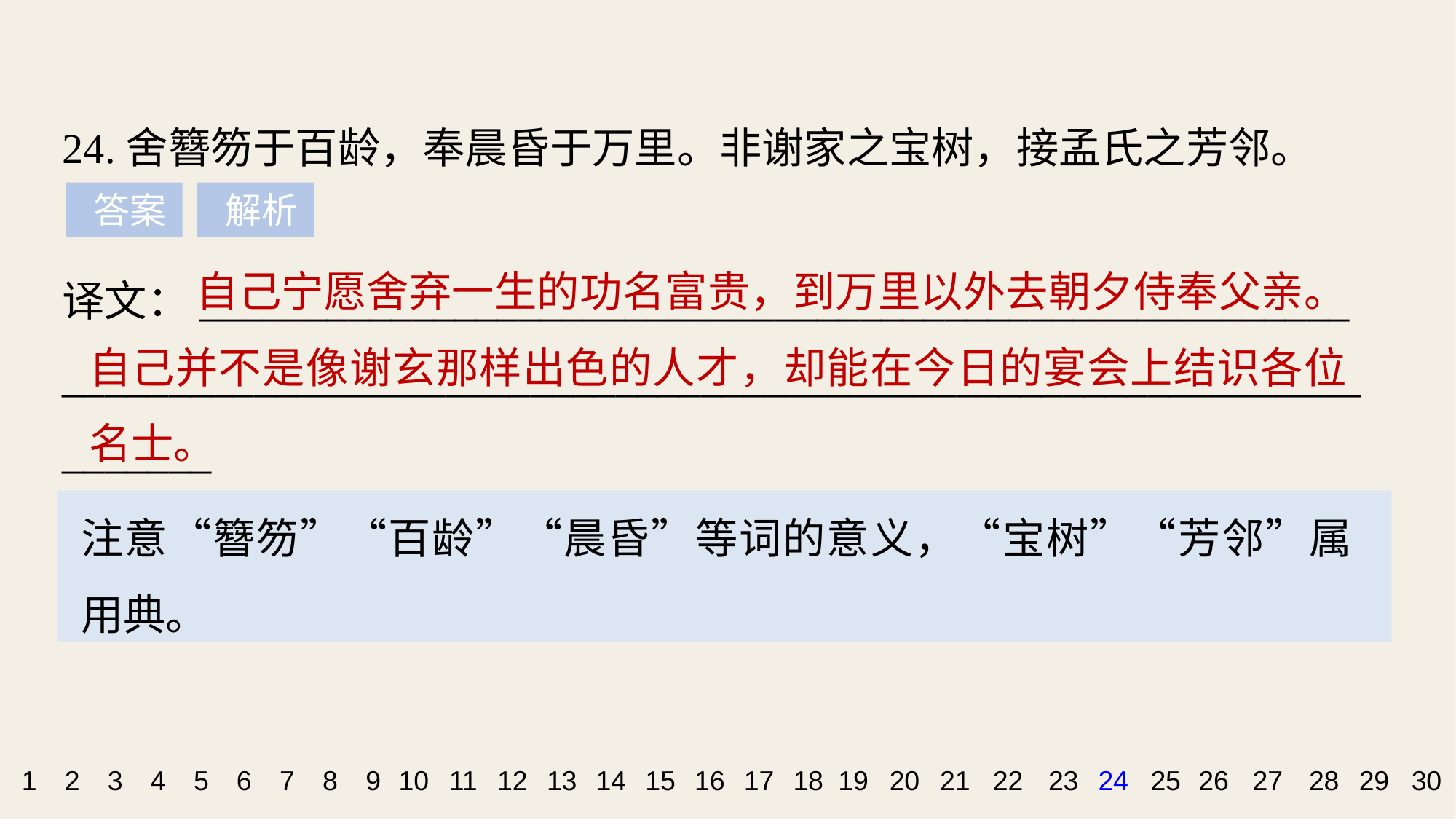

24.舍簪笏于百龄，奉晨昏于万里。非谢家之宝树，接孟氏之芳邻。

译文：______________________________________________________
____________________________________________________________________
 答案
 解析
          自己宁愿舍弃一生的功名富贵，到万里以外去朝夕侍奉父亲。自己并不是像谢玄那样出色的人才，却能在今日的宴会上结识各位名士。
注意“簪笏”“百龄”“晨昏”等词的意义，“宝树”“芳邻”属用典。

1
2
3
4
5
6
7
8
9
10
11
12
13
14
15
16
17
18
19
20
21
22
23
24
25
26
27
28
29
30